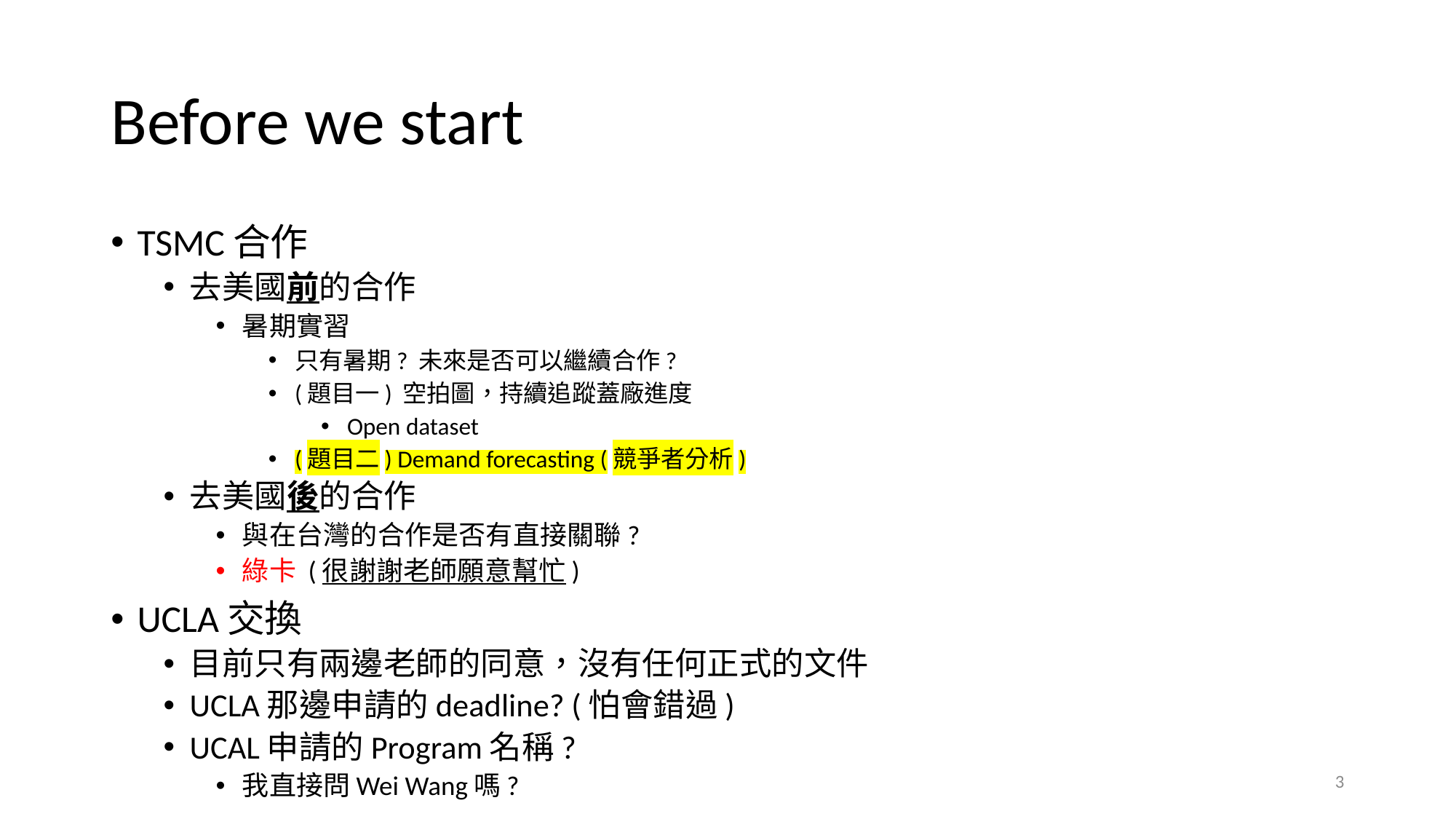

# Before we start
TSMC合作
去美國前的合作
暑期實習
只有暑期? 未來是否可以繼續合作?
(題目一) 空拍圖，持續追蹤蓋廠進度
Open dataset
(題目二) Demand forecasting (競爭者分析)
去美國後的合作
與在台灣的合作是否有直接關聯?
綠卡 (很謝謝老師願意幫忙)
UCLA交換
目前只有兩邊老師的同意，沒有任何正式的文件
UCLA那邊申請的deadline? (怕會錯過)
UCAL申請的Program名稱?
我直接問Wei Wang嗎?
3